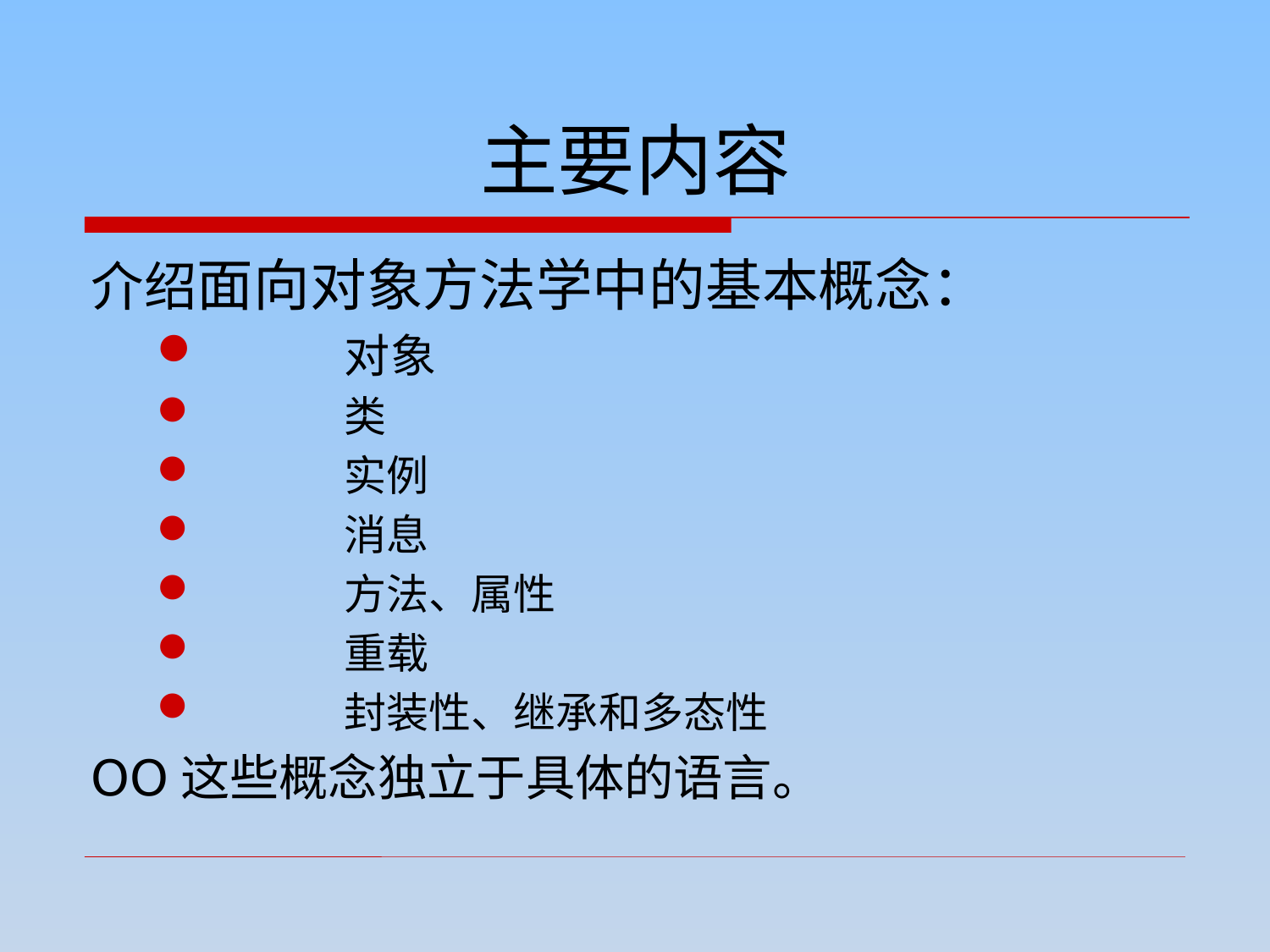

主要内容
介绍面向对象方法学中的基本概念：
	对象
	类
	实例
	消息
	方法、属性
	重载
	封装性、继承和多态性
OO这些概念独立于具体的语言。